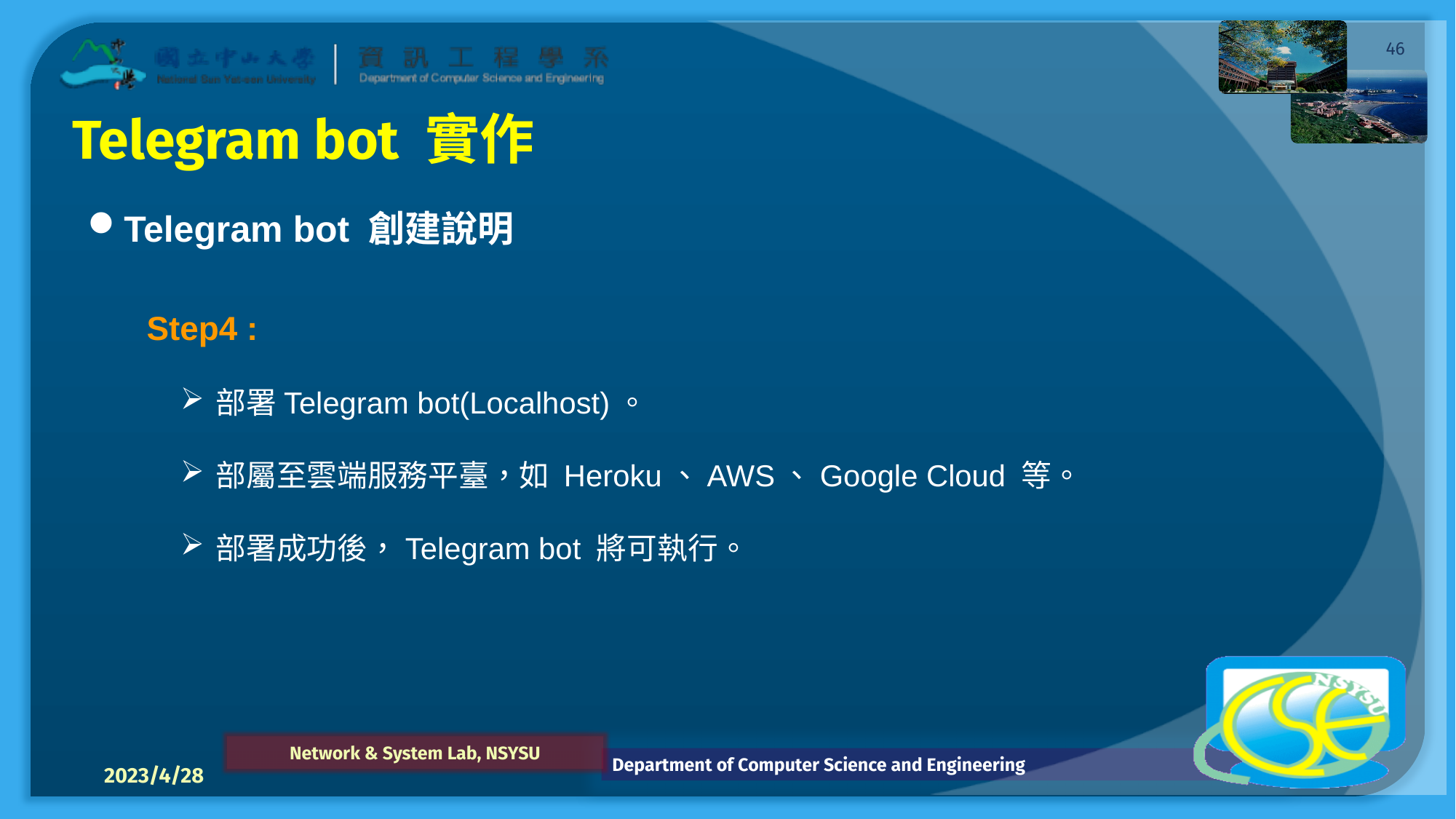

46
# Telegram bot 實作
Telegram bot 創建說明
Step4 :
部署Telegram bot(Localhost)。
部屬至雲端服務平臺，如 Heroku、AWS、Google Cloud 等。
部署成功後，Telegram bot 將可執行。
2023/4/28